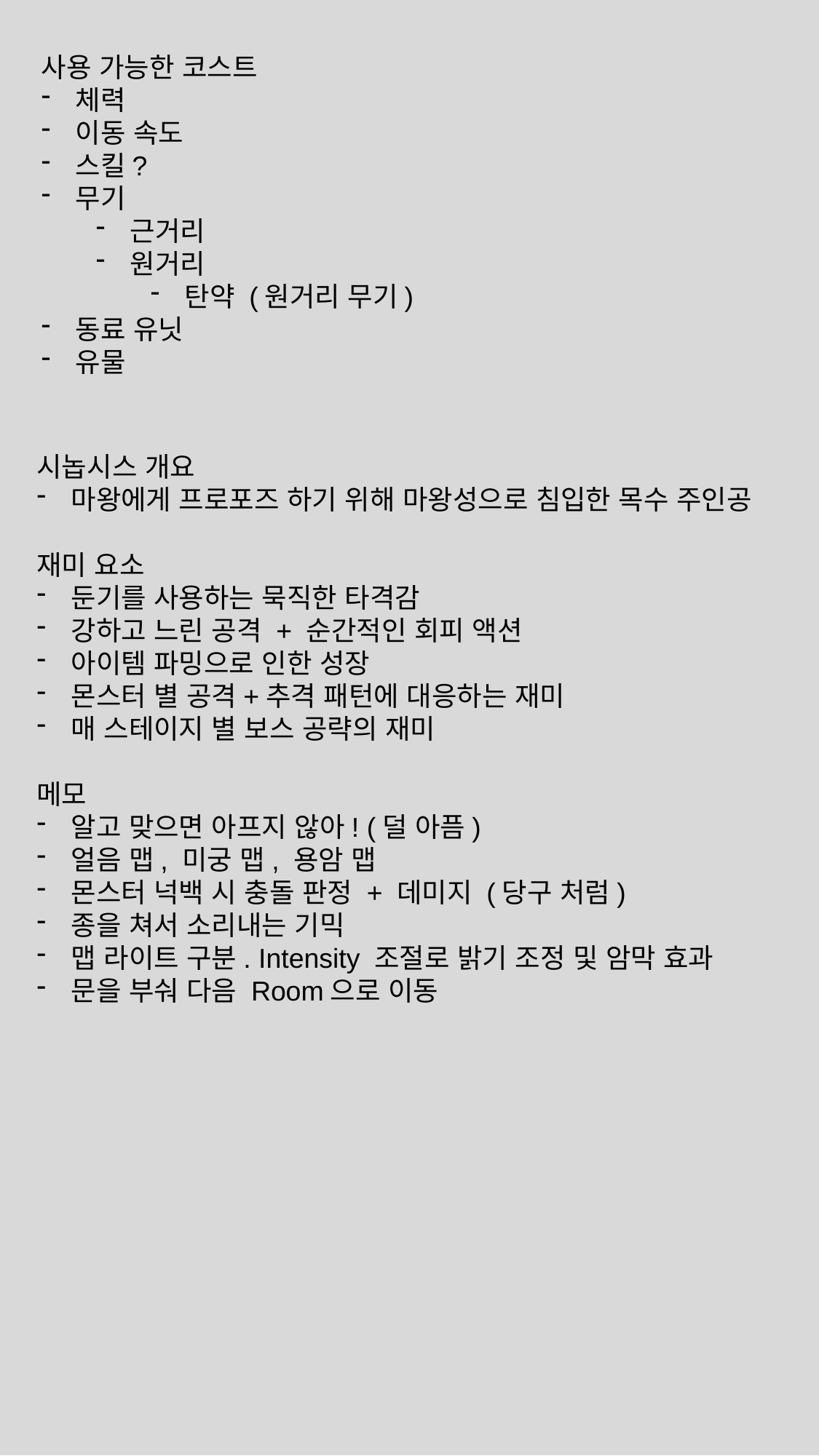

사용 가능한 코스트
체력
이동 속도
스킬?
무기
근거리
원거리
탄약 (원거리 무기)
동료 유닛
유물

시놉시스 개요
마왕에게 프로포즈 하기 위해 마왕성으로 침입한 목수 주인공

재미 요소
둔기를 사용하는 묵직한 타격감
강하고 느린 공격 + 순간적인 회피 액션
아이템 파밍으로 인한 성장
몬스터 별 공격+추격 패턴에 대응하는 재미
매 스테이지 별 보스 공략의 재미

메모
알고 맞으면 아프지 않아! (덜 아픔)
얼음 맵, 미궁 맵, 용암 맵
몬스터 넉백 시 충돌 판정 + 데미지 (당구 처럼)
종을 쳐서 소리내는 기믹
맵 라이트 구분. Intensity 조절로 밝기 조정 및 암막 효과
문을 부숴 다음 Room으로 이동